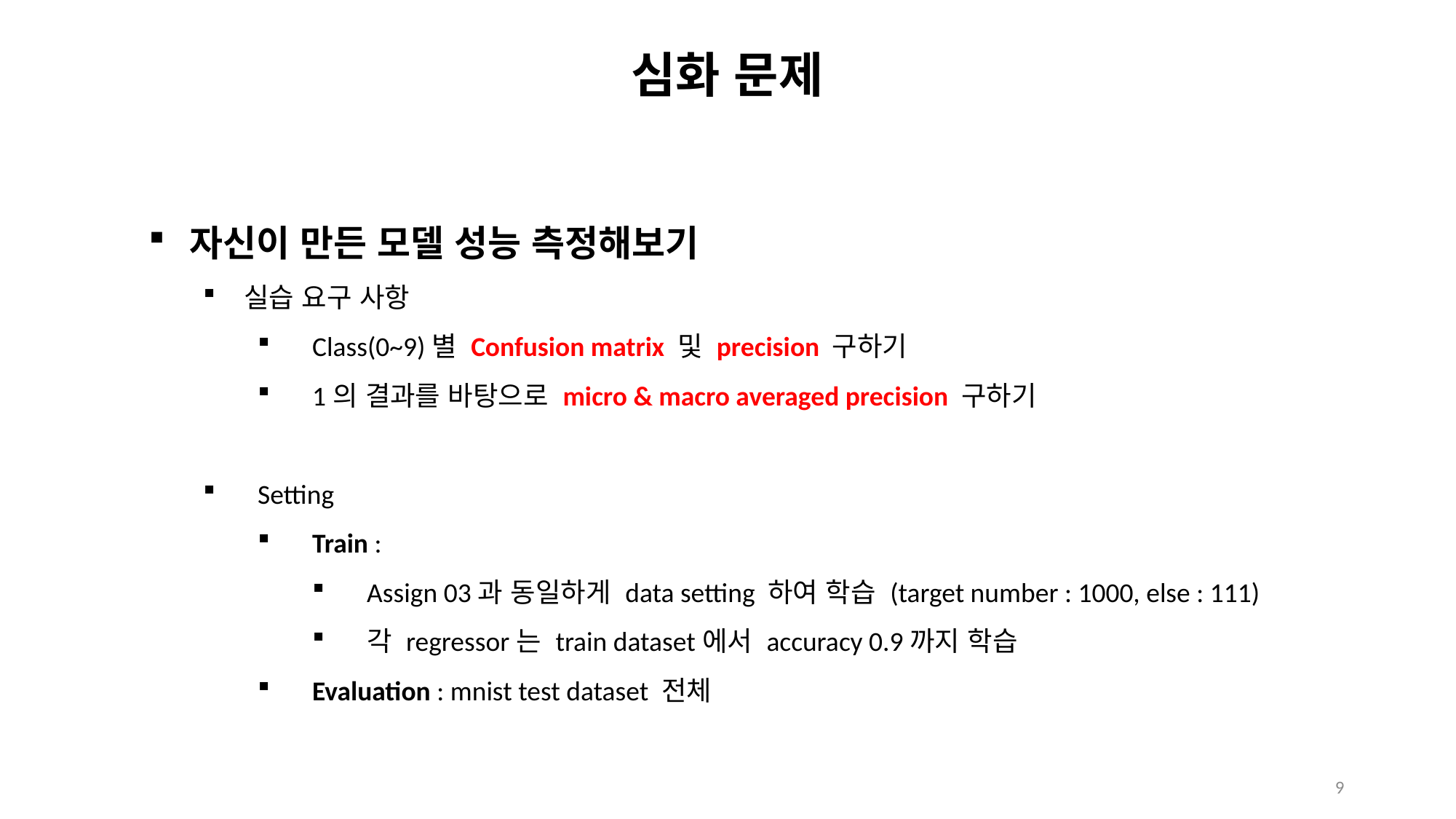

# 심화 문제
자신이 만든 모델 성능 측정해보기
실습 요구 사항
Class(0~9)별 Confusion matrix 및 precision 구하기
1의 결과를 바탕으로 micro & macro averaged precision 구하기

Setting
Train :
Assign 03과 동일하게 data setting 하여 학습 (target number : 1000, else : 111)
각 regressor는 train dataset에서 accuracy 0.9까지 학습
Evaluation : mnist test dataset 전체
9